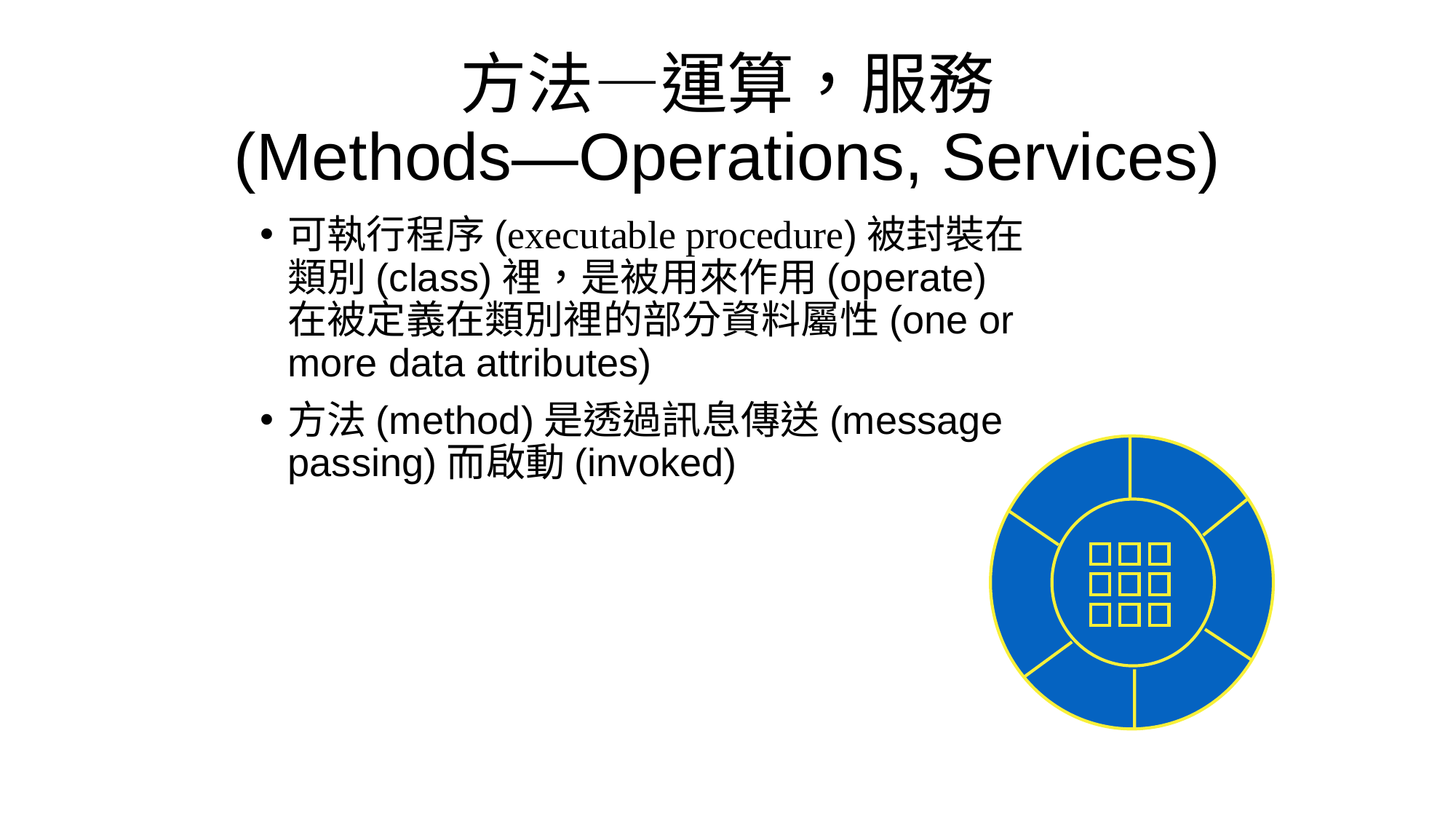

# 方法—運算，服務 (Methods—Operations, Services)
可執行程序(executable procedure)被封裝在類別(class)裡，是被用來作用(operate)在被定義在類別裡的部分資料屬性(one or more data attributes)
方法(method)是透過訊息傳送(message passing)而啟動(invoked)